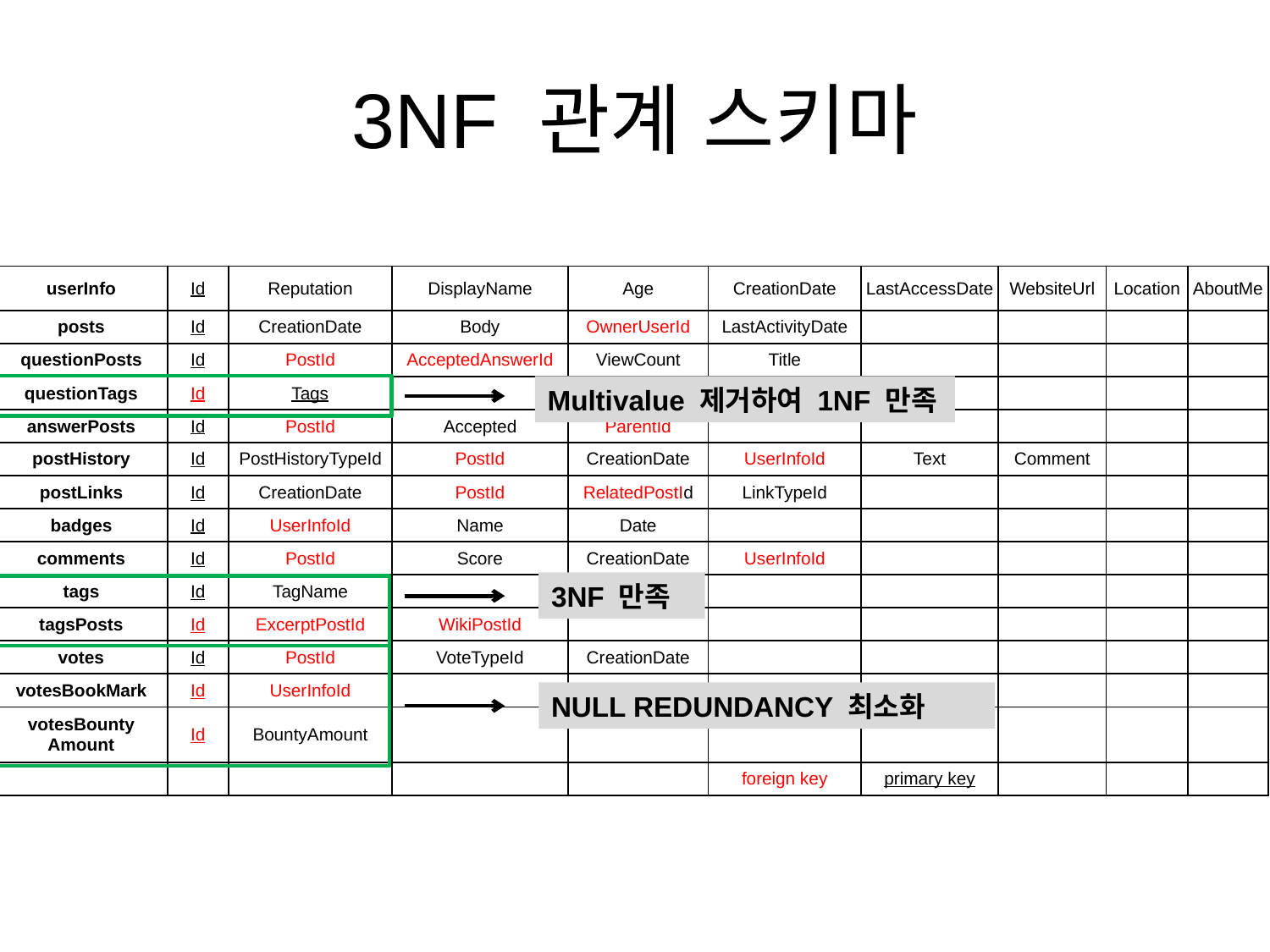

# 3NF 관계 스키마
| userInfo | Id | Reputation | DisplayName | Age | CreationDate | LastAccessDate | WebsiteUrl | Location | AboutMe |
| --- | --- | --- | --- | --- | --- | --- | --- | --- | --- |
| posts | Id | CreationDate | Body | OwnerUserId | LastActivityDate |  |  |  |  |
| questionPosts | Id | PostId | AcceptedAnswerId | ViewCount | Title |  |  |  |  |
| questionTags | Id | Tags |  |  |  |  |  |  |  |
| answerPosts | Id | PostId | Accepted | ParentId |  |  |  |  |  |
| postHistory | Id | PostHistoryTypeId | PostId | CreationDate | UserInfoId | Text | Comment |  |  |
| postLinks | Id | CreationDate | PostId | RelatedPostId | LinkTypeId |  |  |  |  |
| badges | Id | UserInfoId | Name | Date |  |  |  |  |  |
| comments | Id | PostId | Score | CreationDate | UserInfoId |  |  |  |  |
| tags | Id | TagName |  |  |  |  |  |  |  |
| tagsPosts | Id | ExcerptPostId | WikiPostId |  |  |  |  |  |  |
| votes | Id | PostId | VoteTypeId | CreationDate |  |  |  |  |  |
| votesBookMark | Id | UserInfoId |  |  |  |  |  |  |  |
| votesBounty Amount | Id | BountyAmount |  |  |  |  |  |  |  |
|  |  |  |  |  | foreign key | primary key |  |  |  |

Multivalue 제거하여 1NF 만족
3NF 만족

NULL REDUNDANCY 최소화